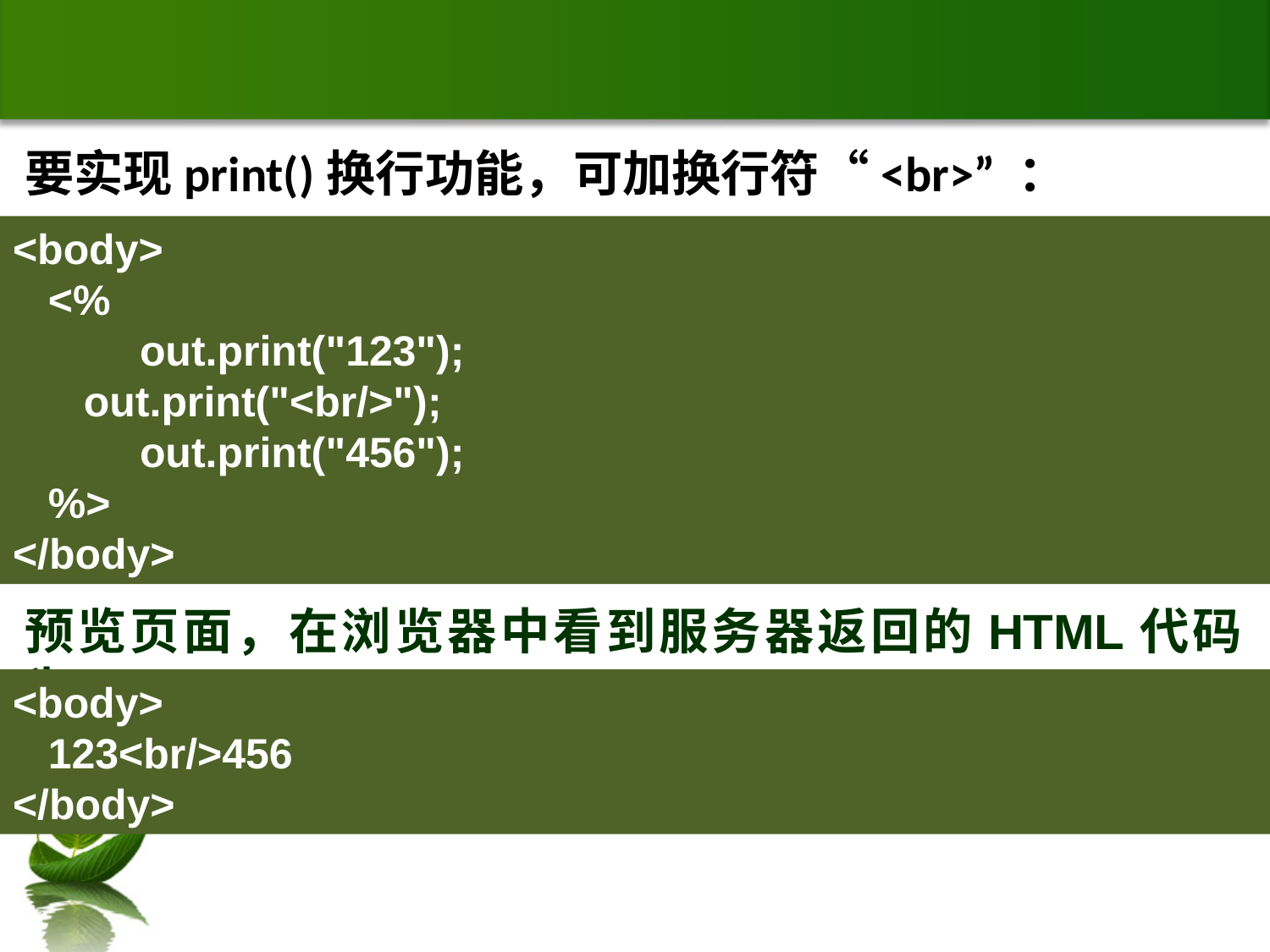

#
要实现print()换行功能，可加换行符“<br>” ：
<body>
   <%
	out.print("123");
      out.print("<br/>");
	out.print("456");
   %>
</body>
预览页面，在浏览器中看到服务器返回的HTML代码为：
<body>
   123<br/>456
</body>